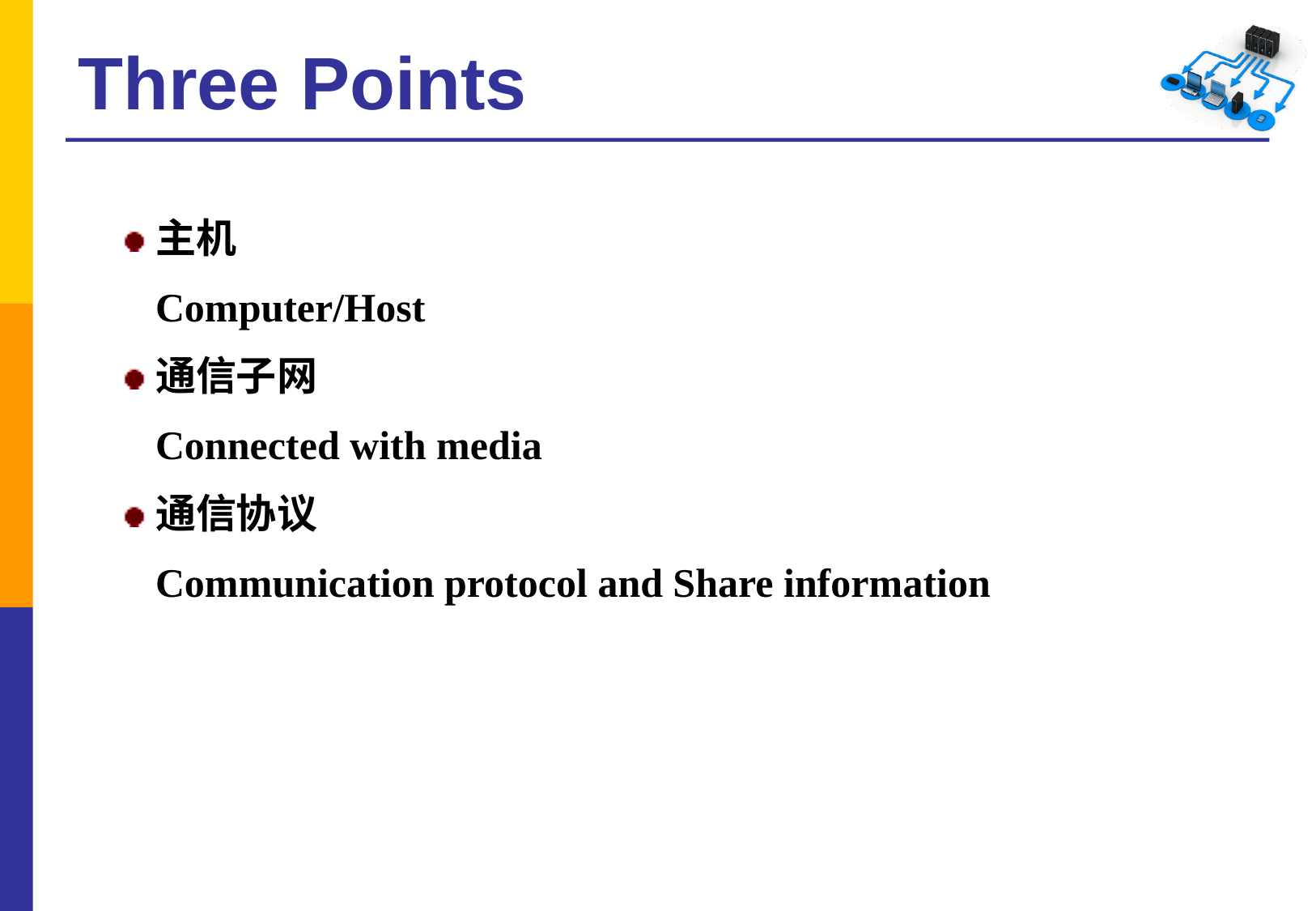

# Three Points
主机
	Computer/Host
通信子网
	Connected with media
通信协议
	Communication protocol and Share information